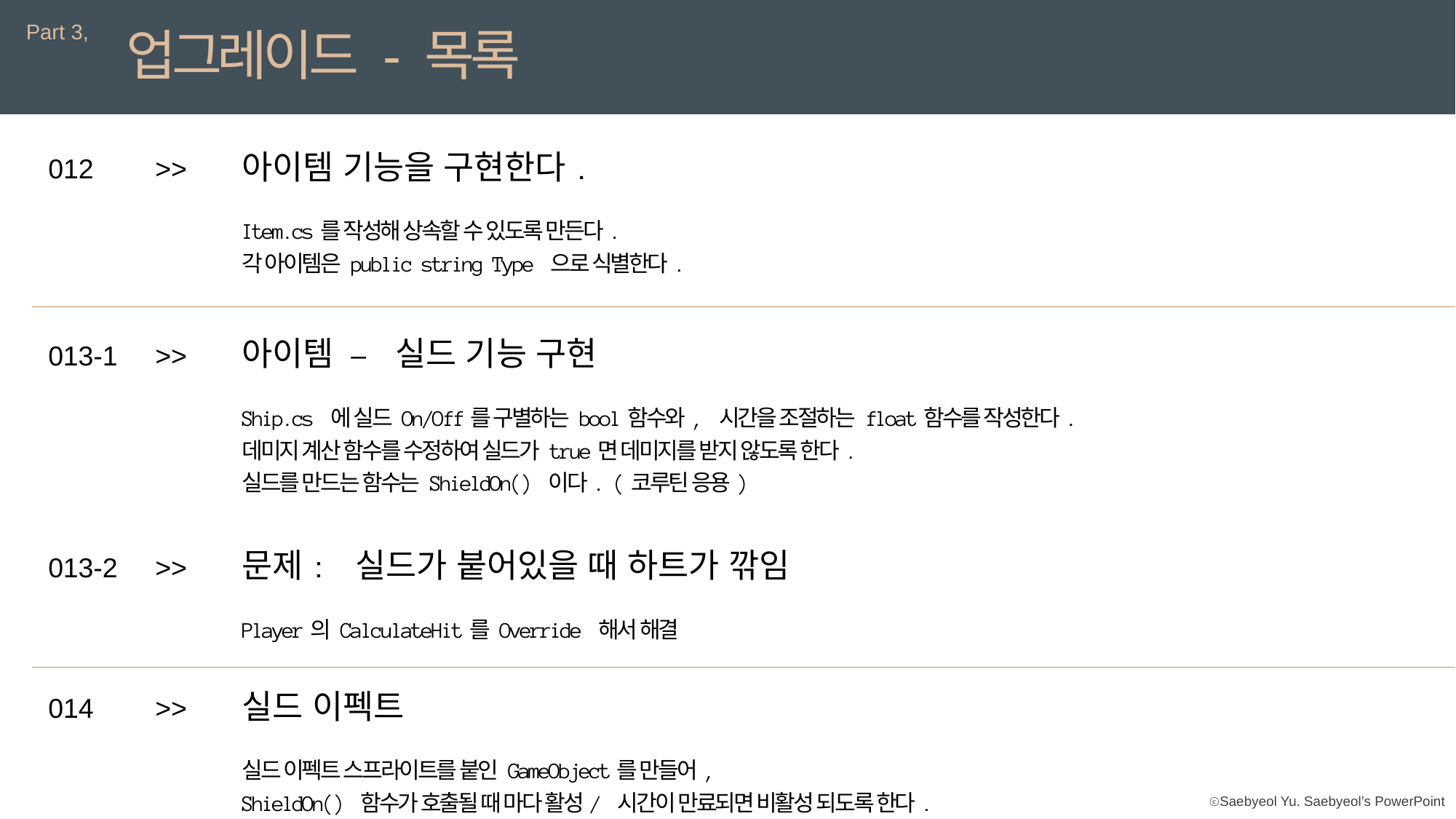

Part 3,
업그레이드 - 목록
아이템 기능을 구현한다.
012
>>
Item.cs를 작성해 상속할 수 있도록 만든다.
각 아이템은 public string Type 으로 식별한다.
아이템 - 실드 기능 구현
013-1
>>
Ship.cs 에 실드 On/Off를 구별하는 bool함수와, 시간을 조절하는 float함수를 작성한다.
데미지 계산 함수를 수정하여 실드가 true면 데미지를 받지 않도록 한다.
실드를 만드는 함수는 ShieldOn() 이다. (코루틴 응용)
문제: 실드가 붙어있을 때 하트가 깎임
013-2
>>
Player의 CalculateHit를 Override 해서 해결
실드 이펙트
014
>>
실드 이펙트 스프라이트를 붙인 GameObject를 만들어,
ShieldOn() 함수가 호출될 때 마다 활성/ 시간이 만료되면 비활성 되도록 한다.